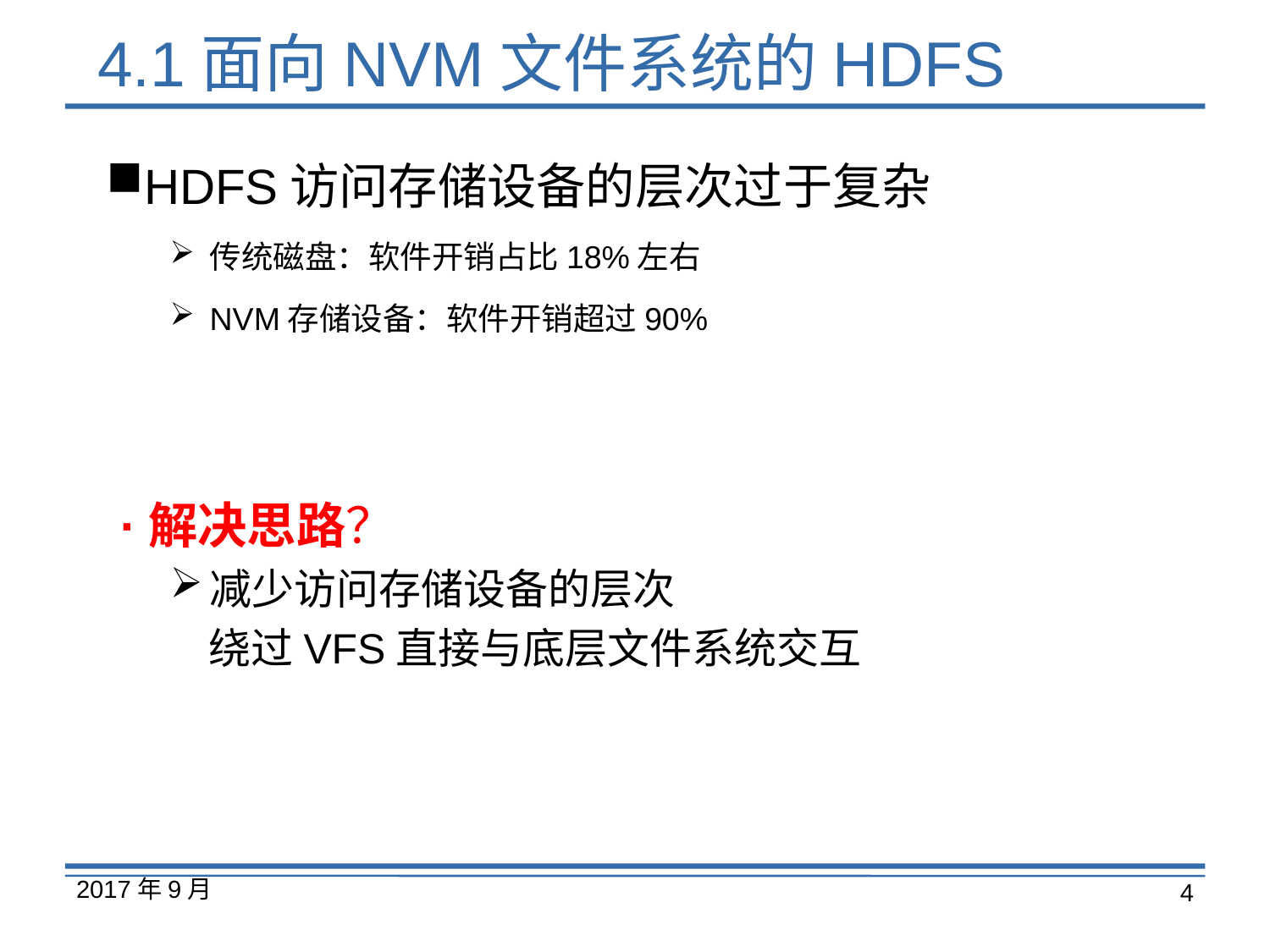

# 4.1面向NVM文件系统的HDFS

HDFS访问存储设备的层次过于复杂
传统磁盘：软件开销占比18%左右
NVM存储设备：软件开销超过90%

 ·解决思路？
减少访问存储设备的层次
   绕过VFS直接与底层文件系统交互

2017年9月
4